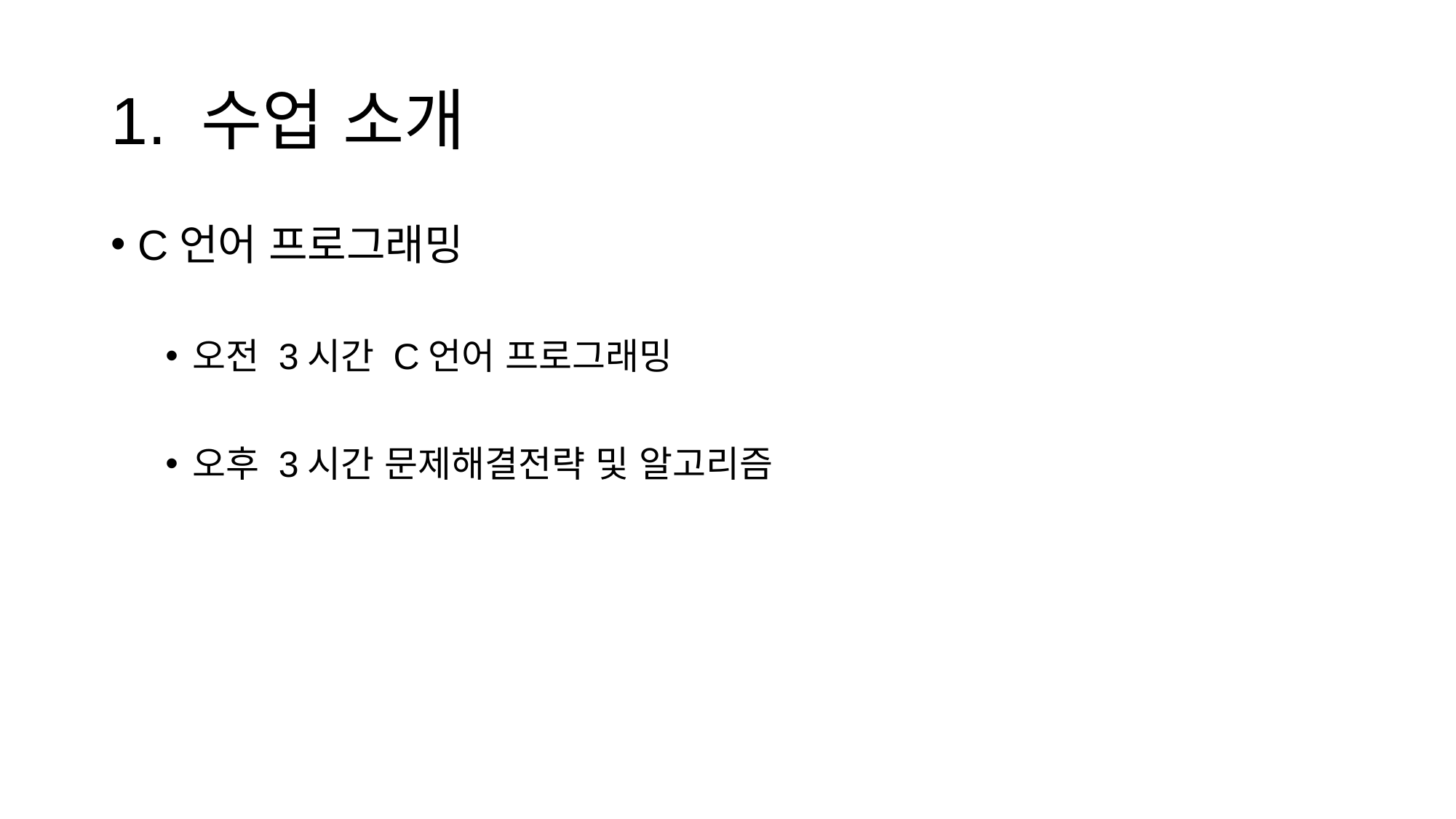

# 1. 수업 소개
C언어 프로그래밍

오전 3시간 C언어 프로그래밍

오후 3시간 문제해결전략 및 알고리즘